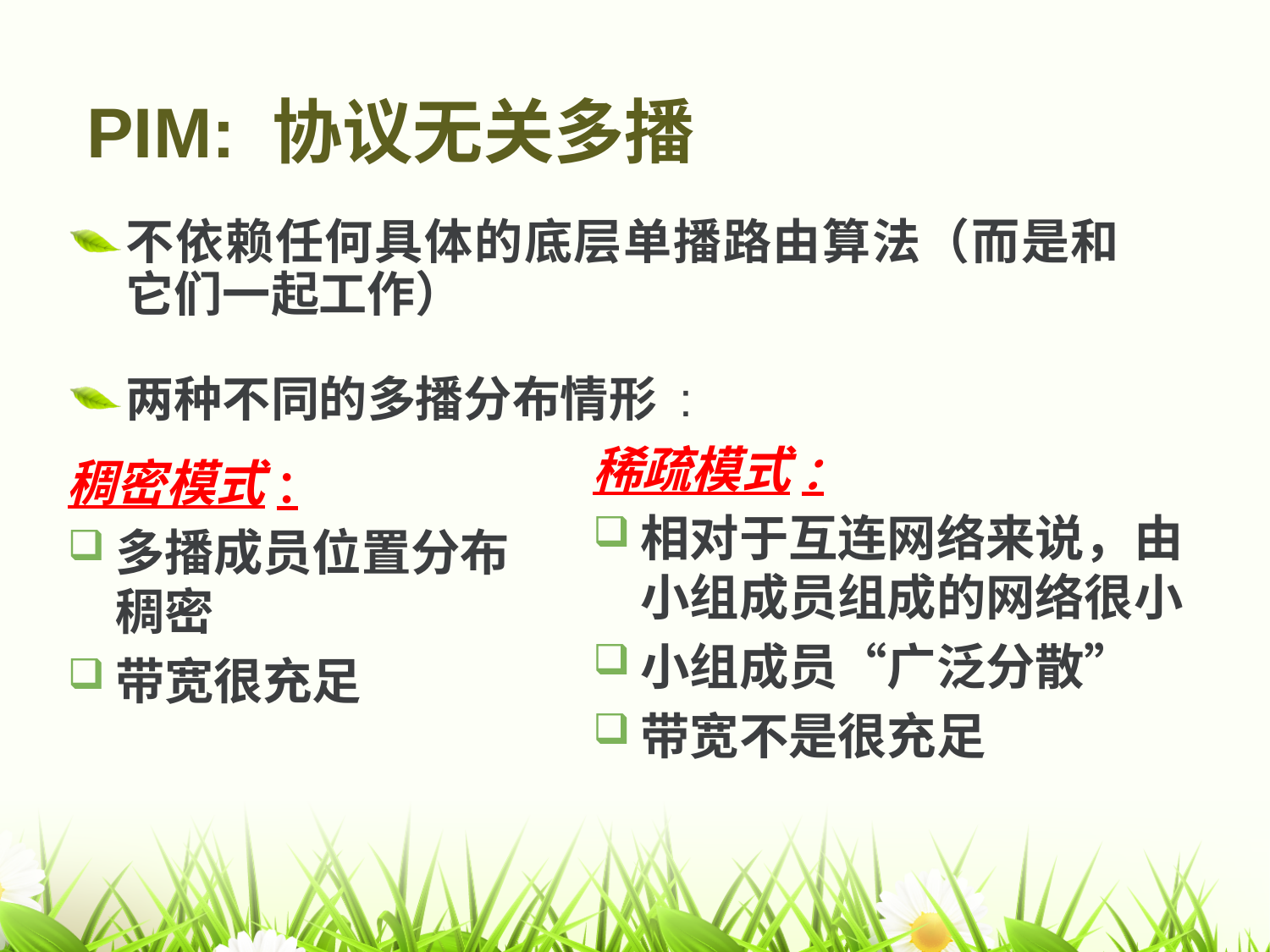

# PIM: 协议无关多播
不依赖任何具体的底层单播路由算法（而是和它们一起工作）
两种不同的多播分布情形 :

稀疏模式:
相对于互连网络来说，由小组成员组成的网络很小
小组成员“广泛分散”
带宽不是很充足

稠密模式:
多播成员位置分布稠密
带宽很充足